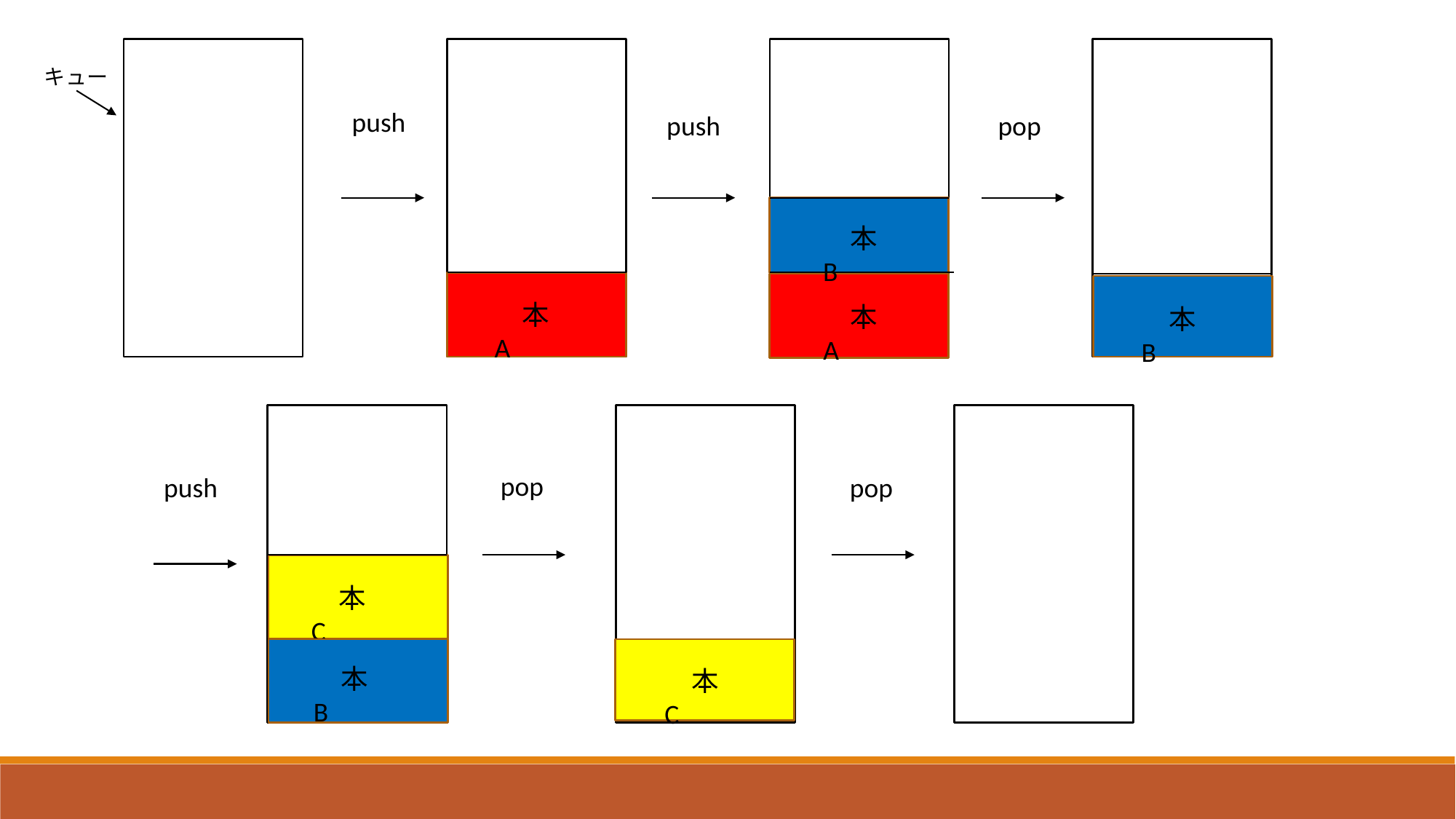

キュー
push
push
pop

　本B

　本A
　本A
　本B

pop
push
pop

　本C

　本B
　本C